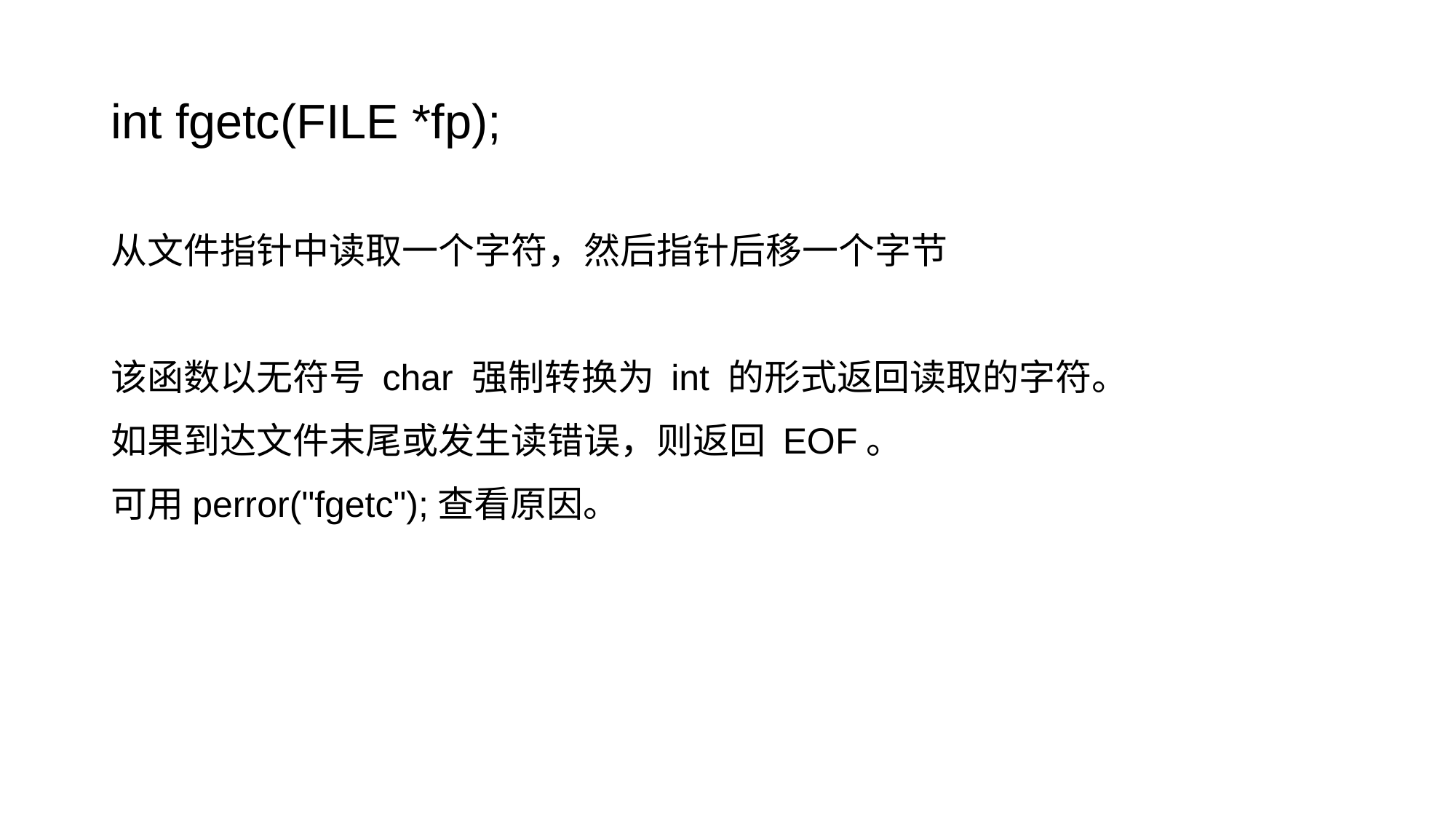

# int fgetc(FILE *fp);
从文件指针中读取一个字符，然后指针后移一个字节

该函数以无符号 char 强制转换为 int 的形式返回读取的字符。
如果到达文件末尾或发生读错误，则返回 EOF。
可用perror("fgetc");查看原因。